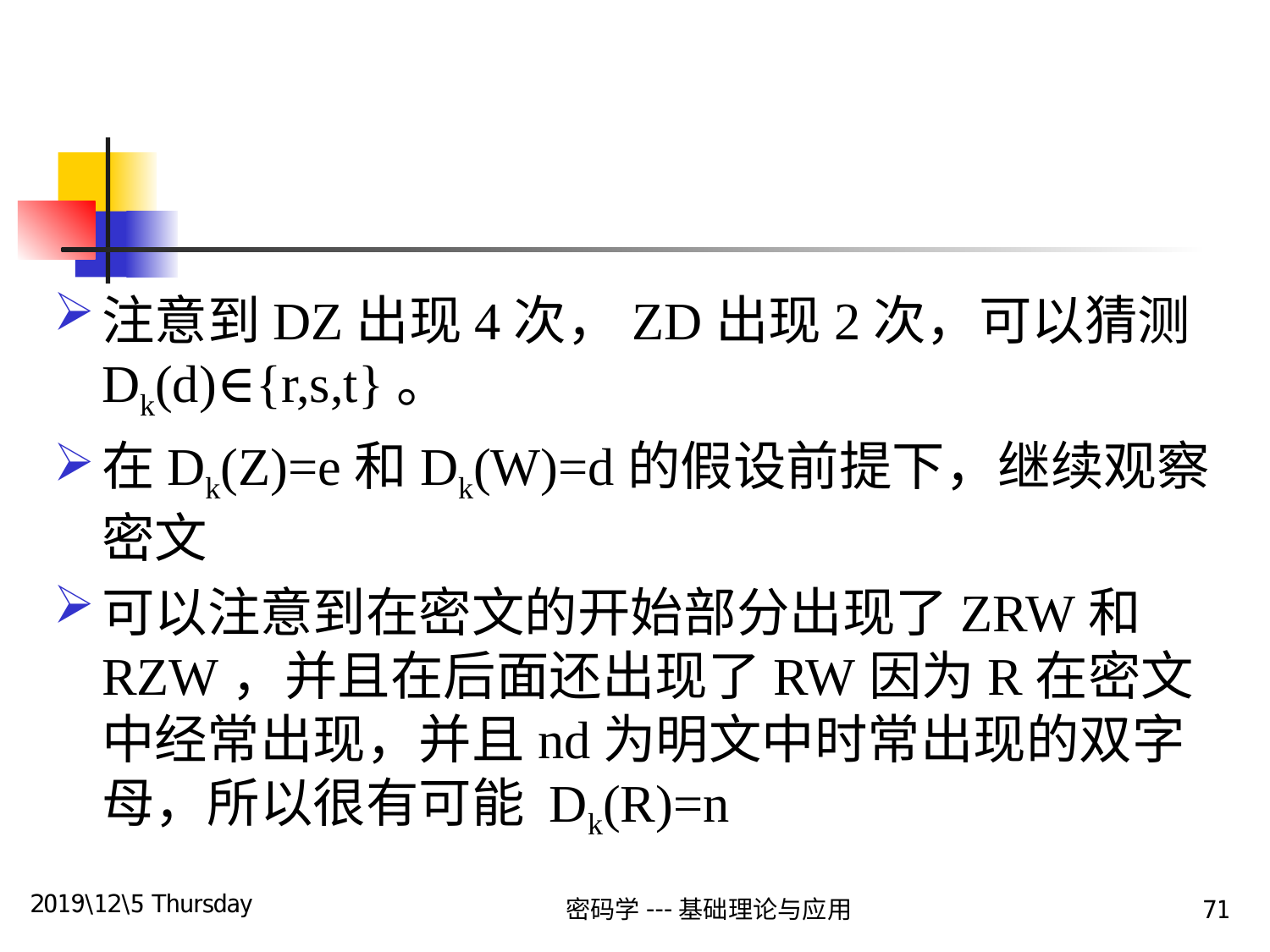

#
注意到DZ出现4次，ZD出现2次，可以猜测Dk(d)∈{r,s,t}。
在Dk(Z)=e和Dk(W)=d的假设前提下，继续观察密文
可以注意到在密文的开始部分出现了ZRW和RZW，并且在后面还出现了RW因为R在密文中经常出现，并且nd为明文中时常出现的双字母，所以很有可能 Dk(R)=n

密码学---基础理论与应用
71
2019\12\5 Thursday